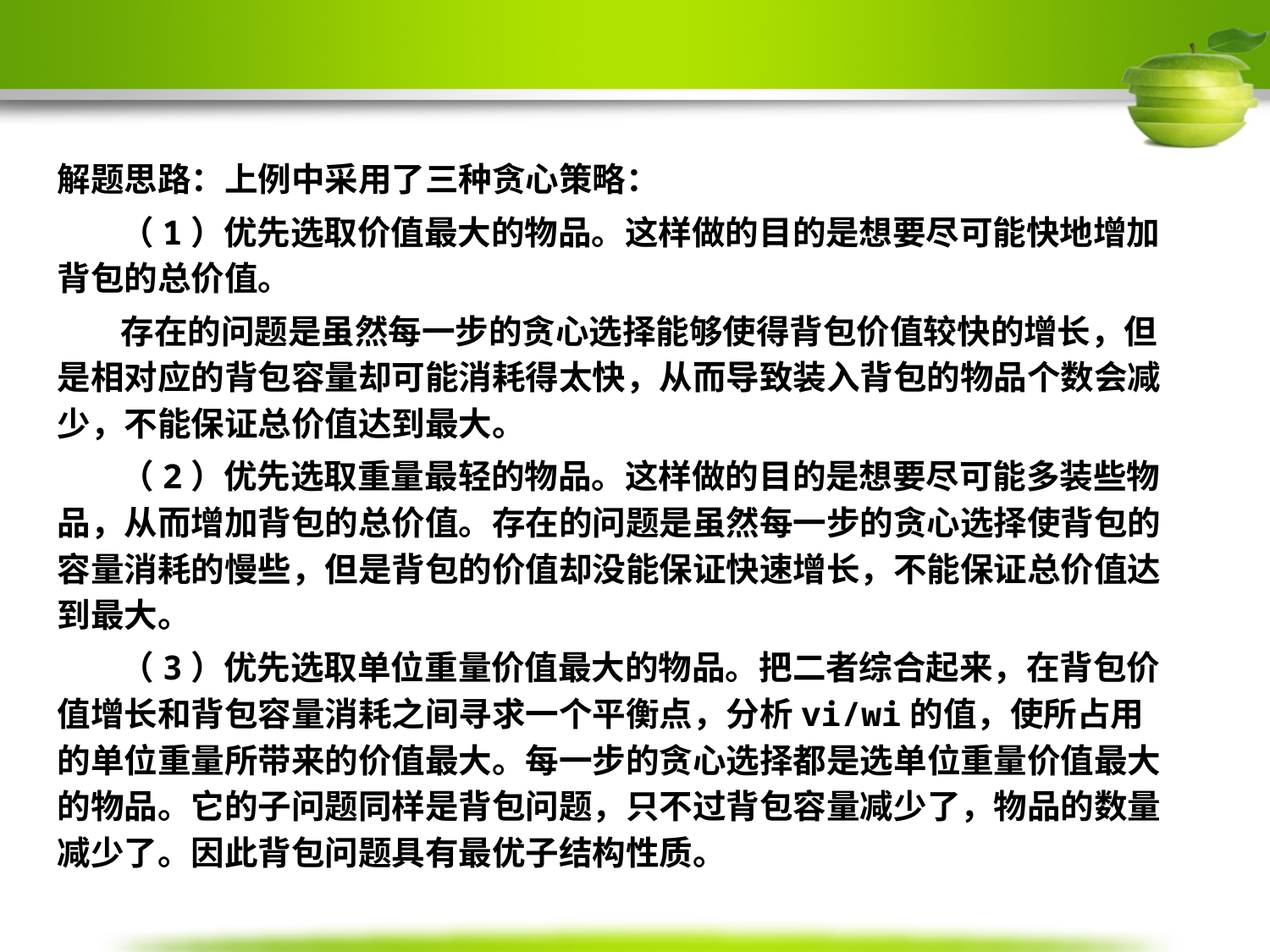

解题思路：上例中采用了三种贪心策略：
（1）优先选取价值最大的物品。这样做的目的是想要尽可能快地增加背包的总价值。
存在的问题是虽然每一步的贪心选择能够使得背包价值较快的增长，但是相对应的背包容量却可能消耗得太快，从而导致装入背包的物品个数会减少，不能保证总价值达到最大。
（2）优先选取重量最轻的物品。这样做的目的是想要尽可能多装些物品，从而增加背包的总价值。存在的问题是虽然每一步的贪心选择使背包的容量消耗的慢些，但是背包的价值却没能保证快速增长，不能保证总价值达到最大。
（3）优先选取单位重量价值最大的物品。把二者综合起来，在背包价值增长和背包容量消耗之间寻求一个平衡点，分析vi/wi的值，使所占用的单位重量所带来的价值最大。每一步的贪心选择都是选单位重量价值最大的物品。它的子问题同样是背包问题，只不过背包容量减少了，物品的数量减少了。因此背包问题具有最优子结构性质。